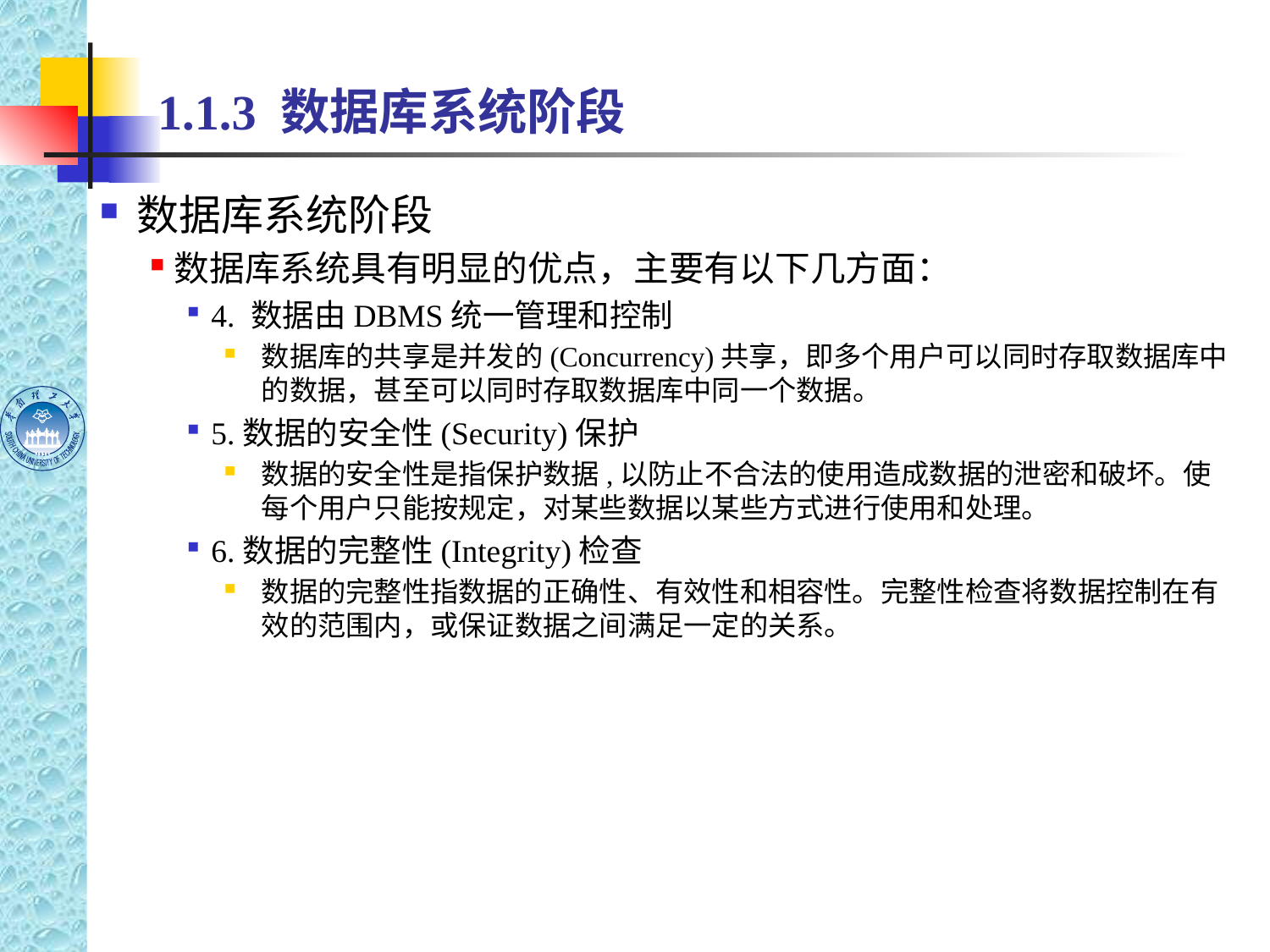

# 1.1.3 数据库系统阶段
数据库系统阶段
数据库系统具有明显的优点，主要有以下几方面：
4. 数据由DBMS统一管理和控制
数据库的共享是并发的(Concurrency)共享，即多个用户可以同时存取数据库中的数据，甚至可以同时存取数据库中同一个数据。
5.数据的安全性(Security)保护
数据的安全性是指保护数据,以防止不合法的使用造成数据的泄密和破坏。使每个用户只能按规定，对某些数据以某些方式进行使用和处理。
6.数据的完整性(Integrity)检查
数据的完整性指数据的正确性、有效性和相容性。完整性检查将数据控制在有效的范围内，或保证数据之间满足一定的关系。